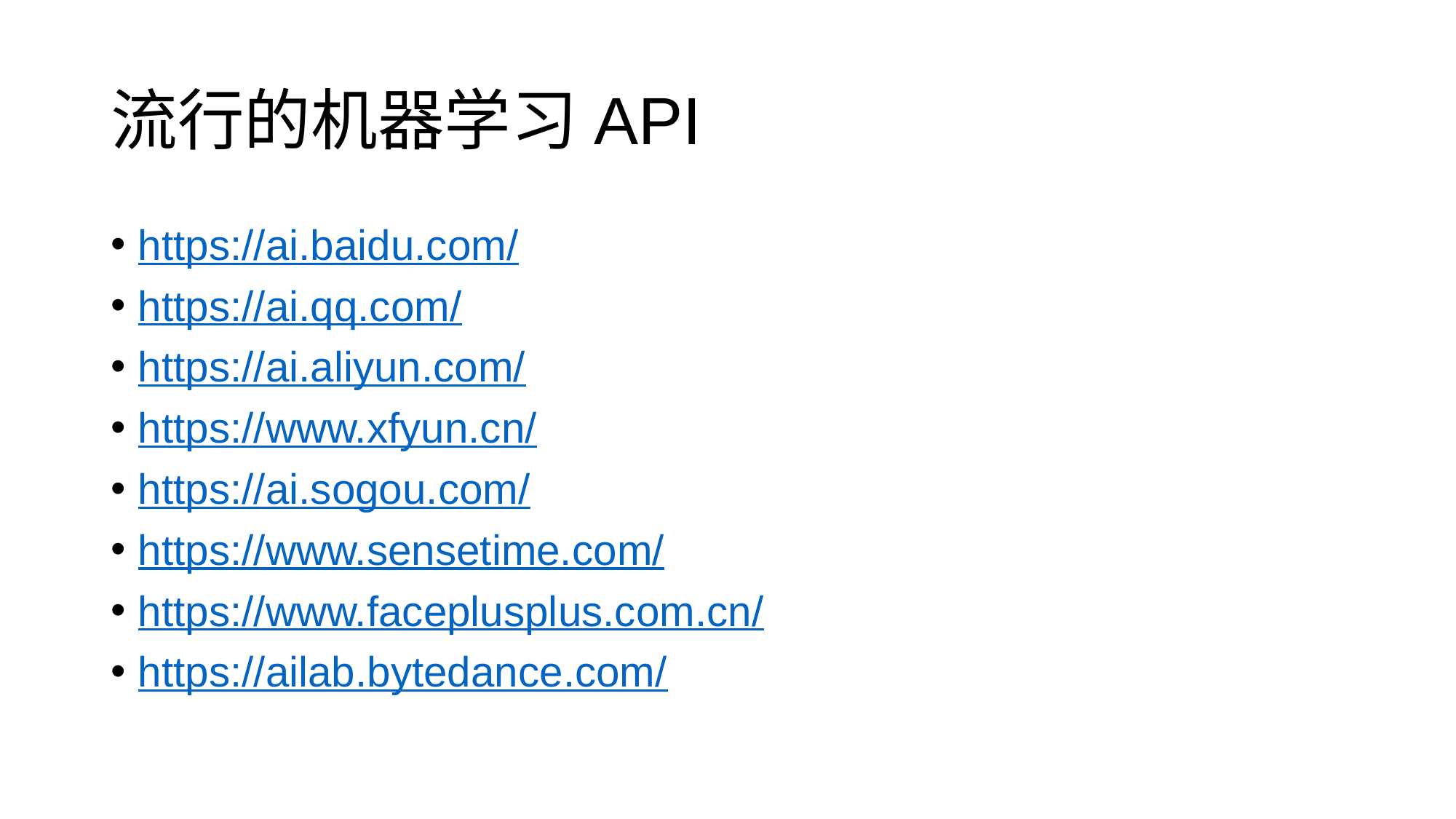

# 流行的机器学习API
https://ai.baidu.com/
https://ai.qq.com/
https://ai.aliyun.com/
https://www.xfyun.cn/
https://ai.sogou.com/
https://www.sensetime.com/
https://www.faceplusplus.com.cn/
https://ailab.bytedance.com/